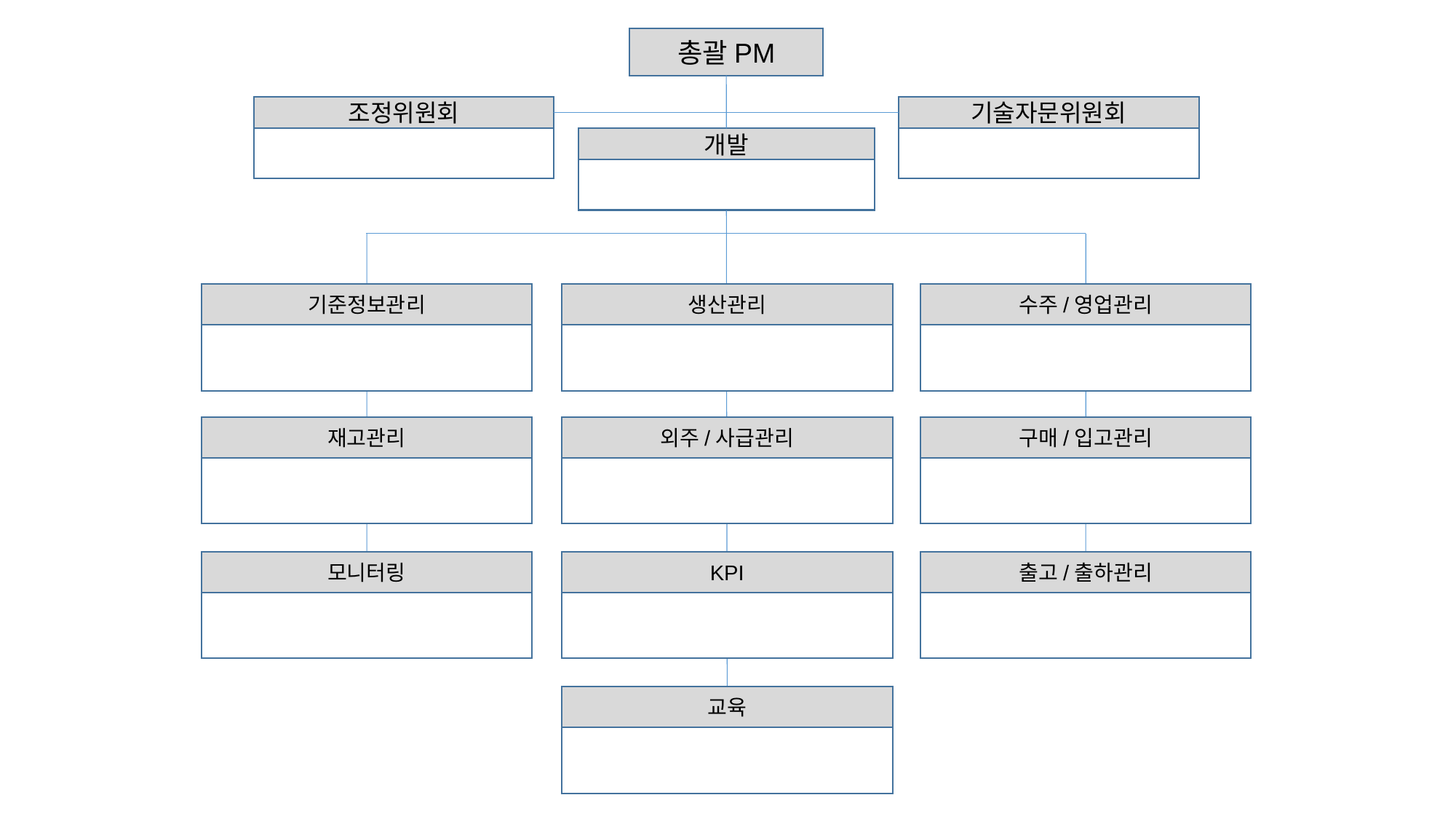

총괄PM

기술자문위원회

조정위원회

개발

기준정보관리

생산관리

수주/영업관리

재고관리

외주/사급관리

구매/입고관리

모니터링

KPI

출고/출하관리

교육